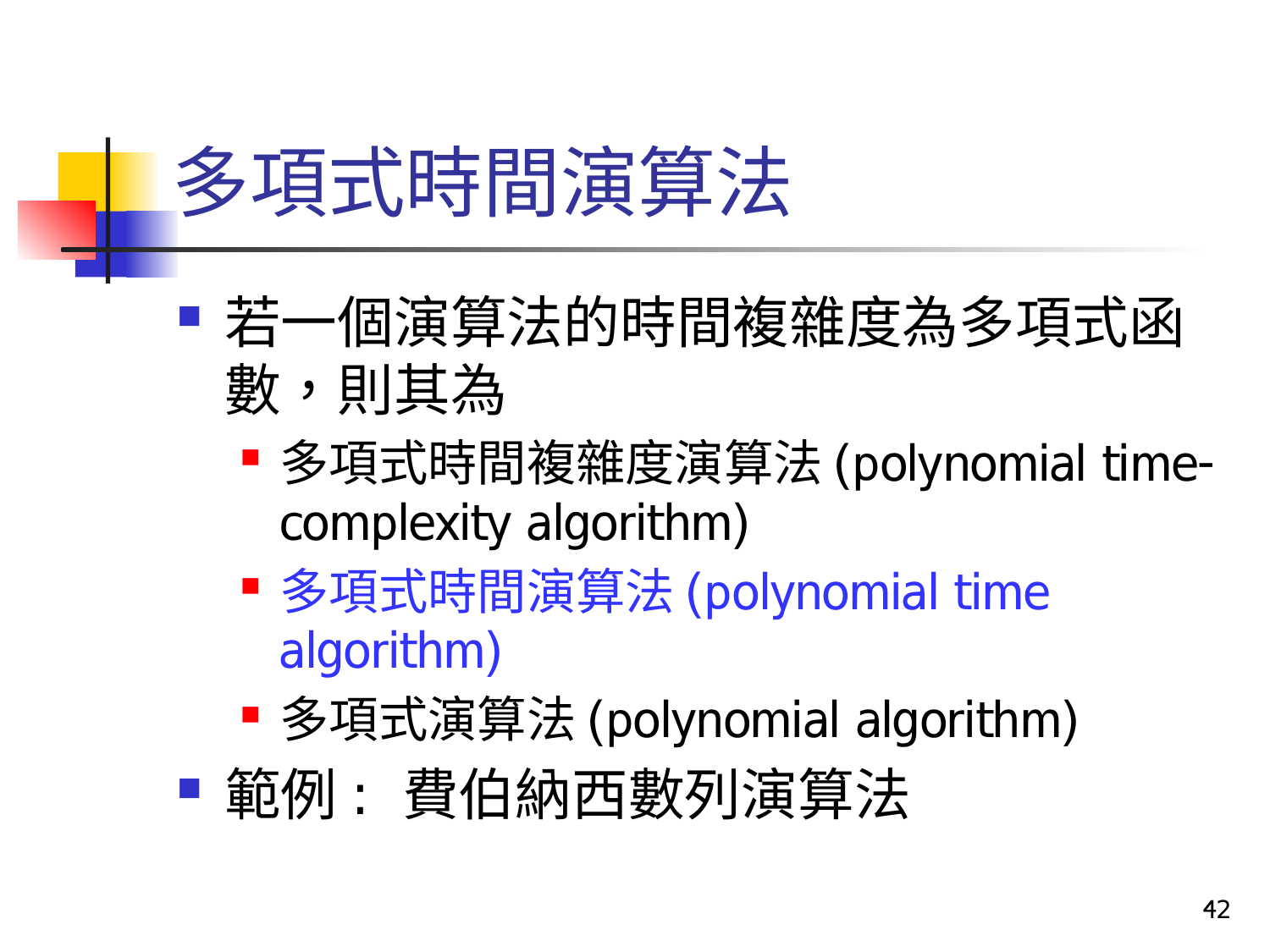

# 多項式時間演算法
若一個演算法的時間複雜度為多項式函數，則其為
多項式時間複雜度演算法(polynomial time-complexity algorithm)
多項式時間演算法(polynomial time algorithm)
多項式演算法(polynomial algorithm)
範例: 費伯納西數列演算法
42